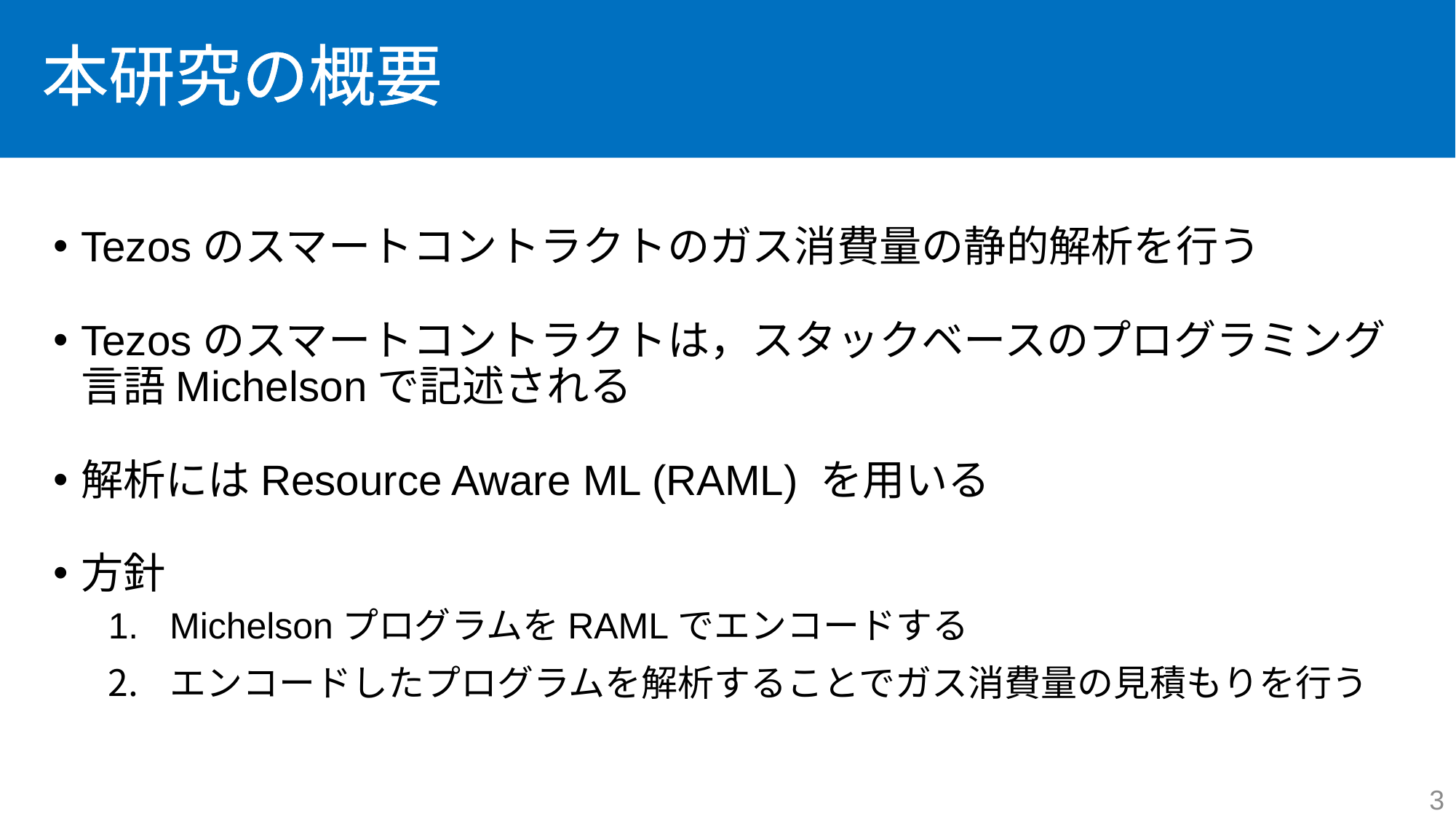

# 本研究の概要

Tezosのスマートコントラクトのガス消費量の静的解析を行う

Tezosのスマートコントラクトは，スタックベースのプログラミング言語Michelsonで記述される

解析にはResource Aware ML (RAML) を用いる

方針
MichelsonプログラムをRAMLでエンコードする
エンコードしたプログラムを解析することでガス消費量の見積もりを行う
3